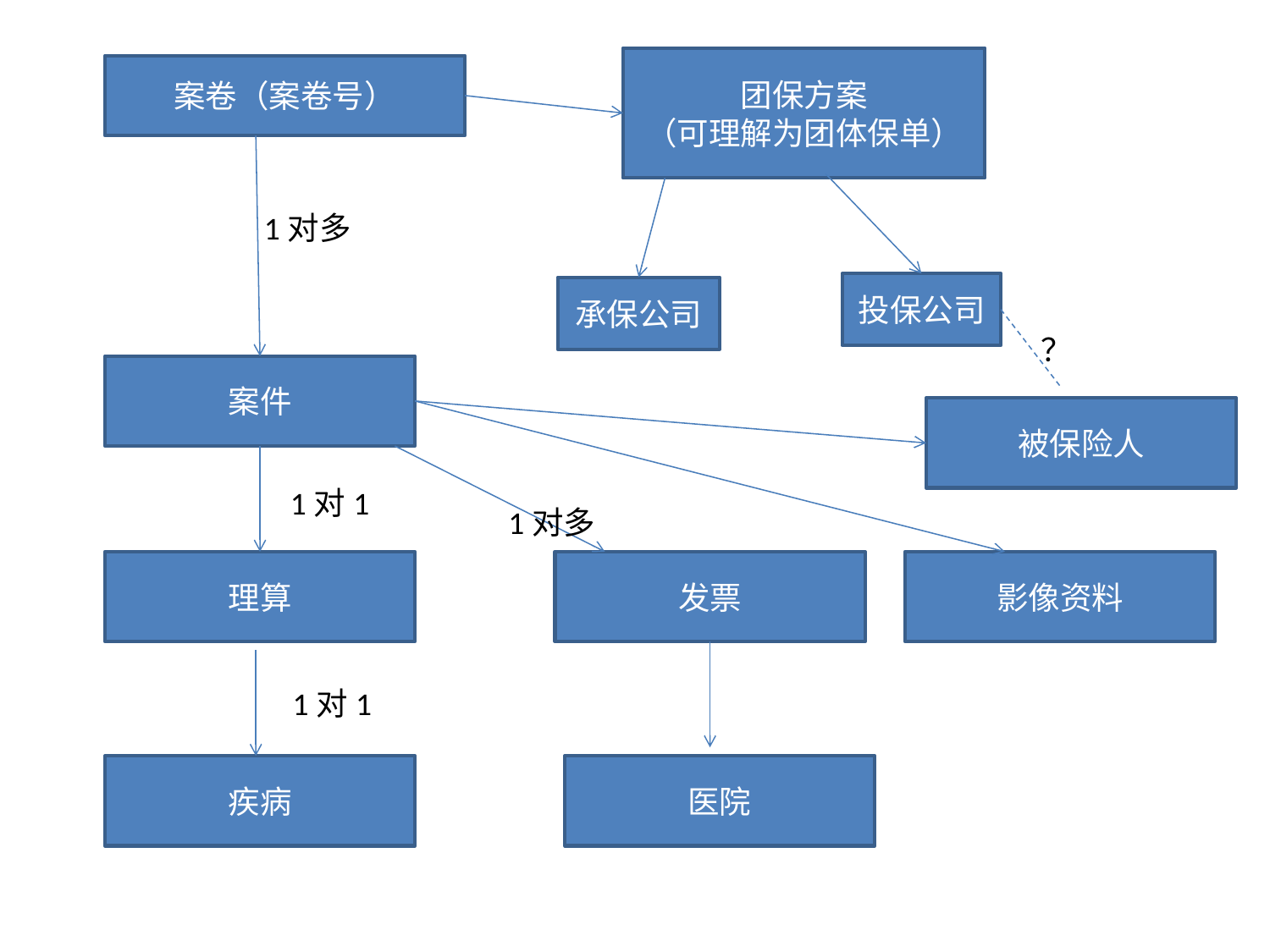

团保方案
（可理解为团体保单）
案卷（案卷号）
1对多
投保公司
承保公司
？
案件
被保险人
1对1
1对多
理算
发票
影像资料
1对1
疾病
医院